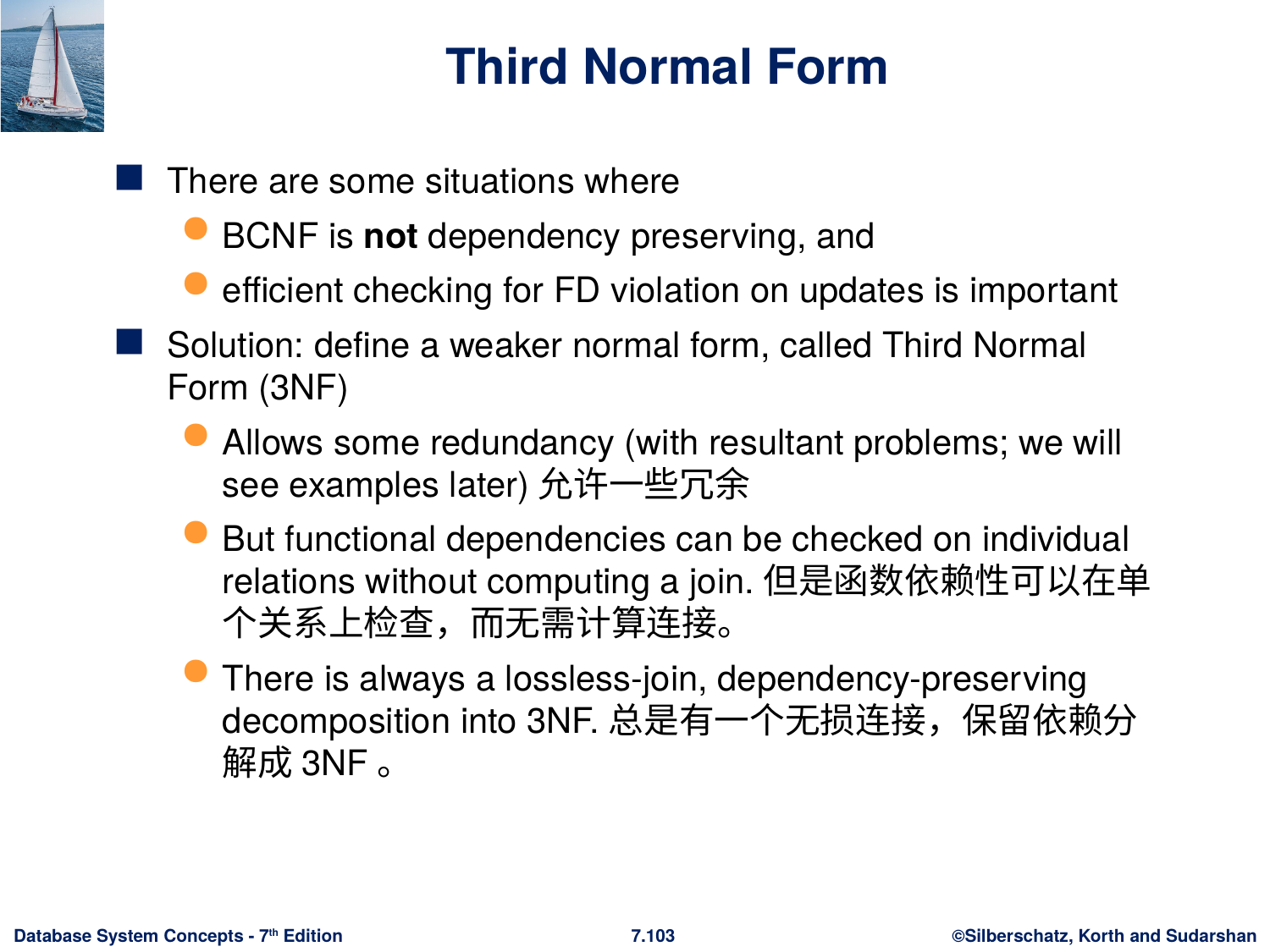

# Third Normal Form
There are some situations where
BCNF is not dependency preserving, and
efficient checking for FD violation on updates is important
Solution: define a weaker normal form, called Third Normal Form (3NF)
Allows some redundancy (with resultant problems; we will see examples later)允许一些冗余
But functional dependencies can be checked on individual relations without computing a join.但是函数依赖性可以在单个关系上检查，而无需计算连接。
There is always a lossless-join, dependency-preserving decomposition into 3NF.总是有一个无损连接，保留依赖分解成3NF。